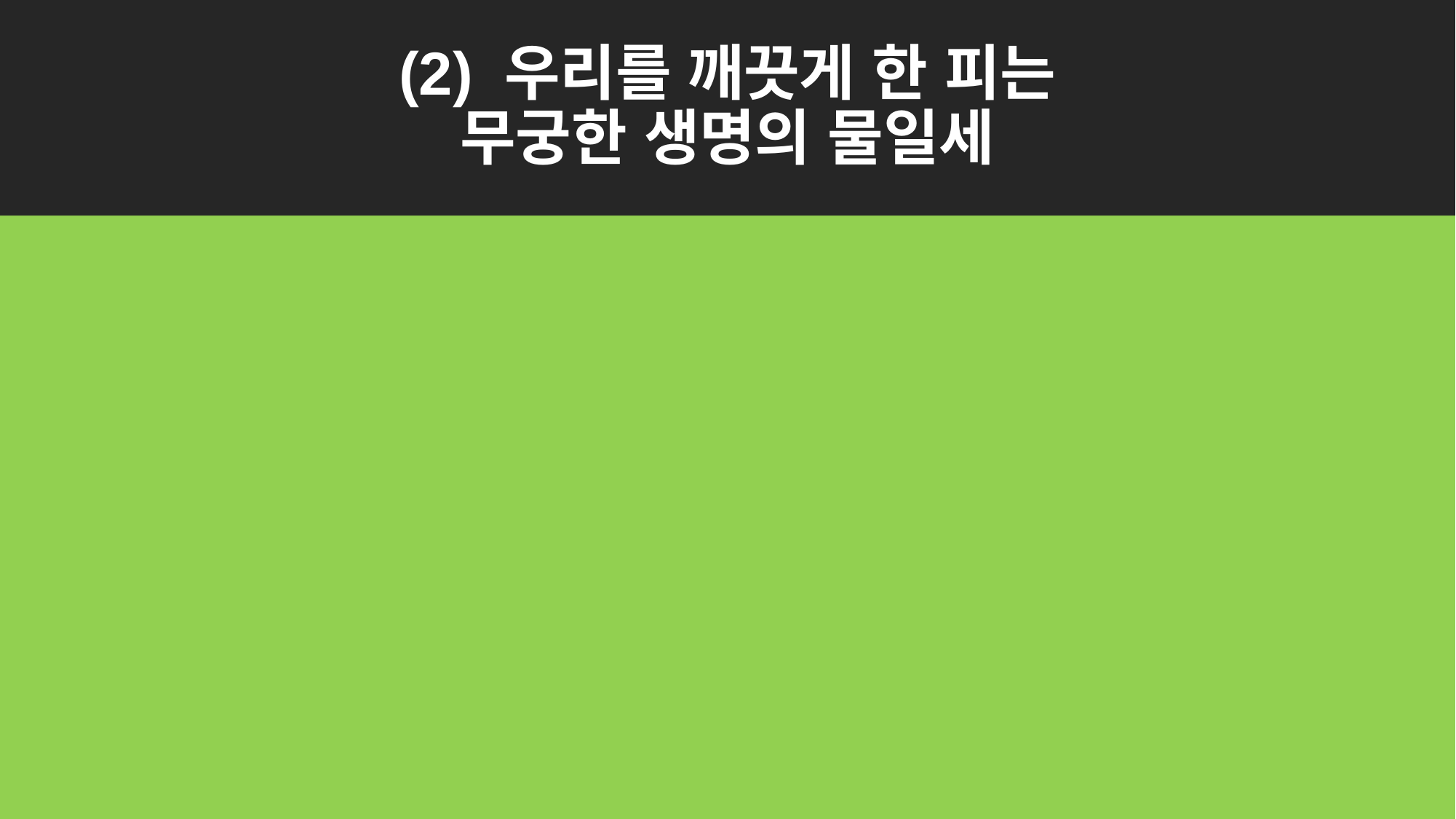

# (2) 우리를 깨끗게 한 피는 무궁한 생명의 물일세